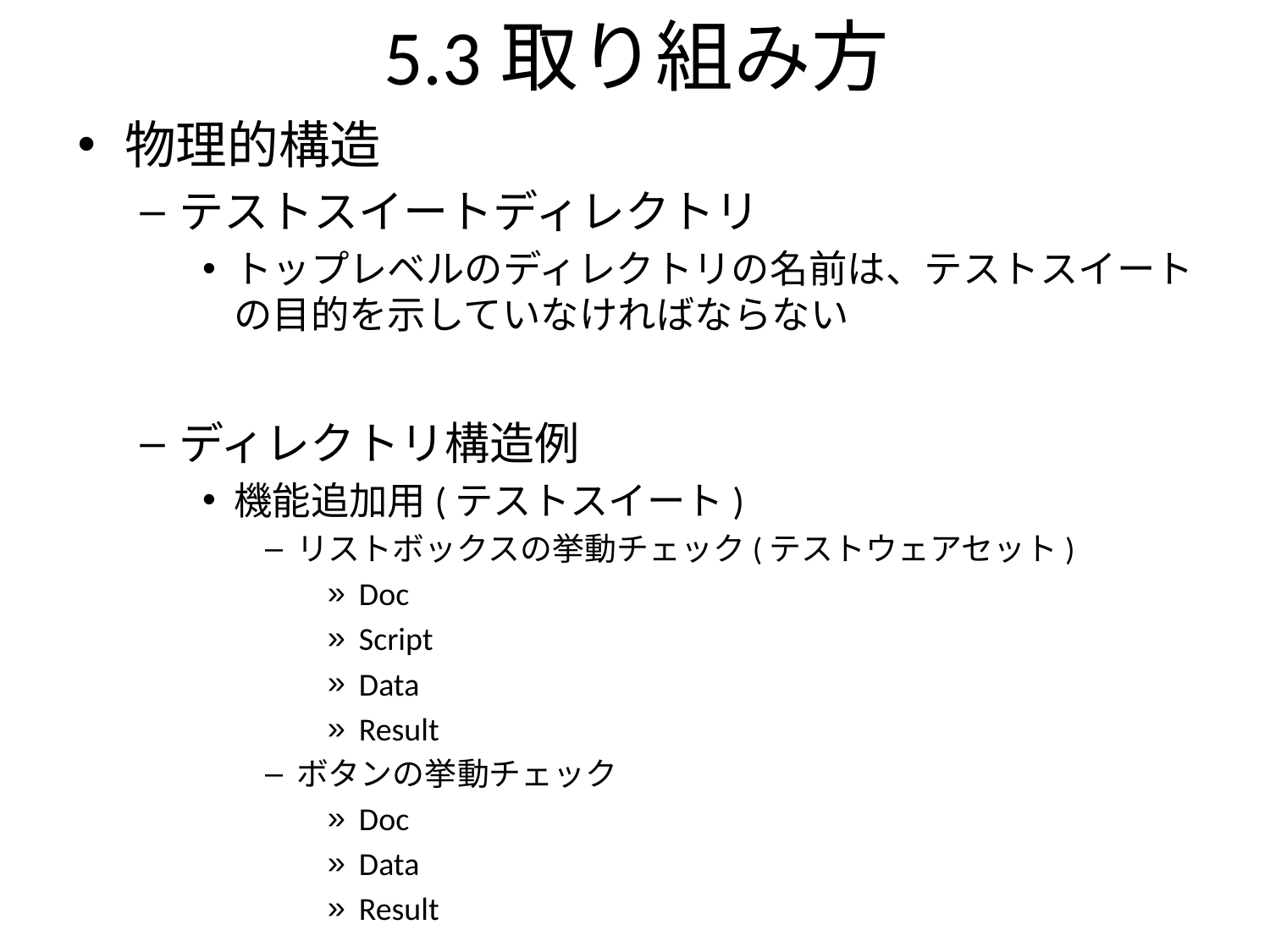

5.3取り組み方
物理的構造
テストスイートディレクトリ
トップレベルのディレクトリの名前は、テストスイートの目的を示していなければならない

ディレクトリ構造例
機能追加用(テストスイート)
リストボックスの挙動チェック(テストウェアセット)
Doc
Script
Data
Result
ボタンの挙動チェック
Doc
Data
Result